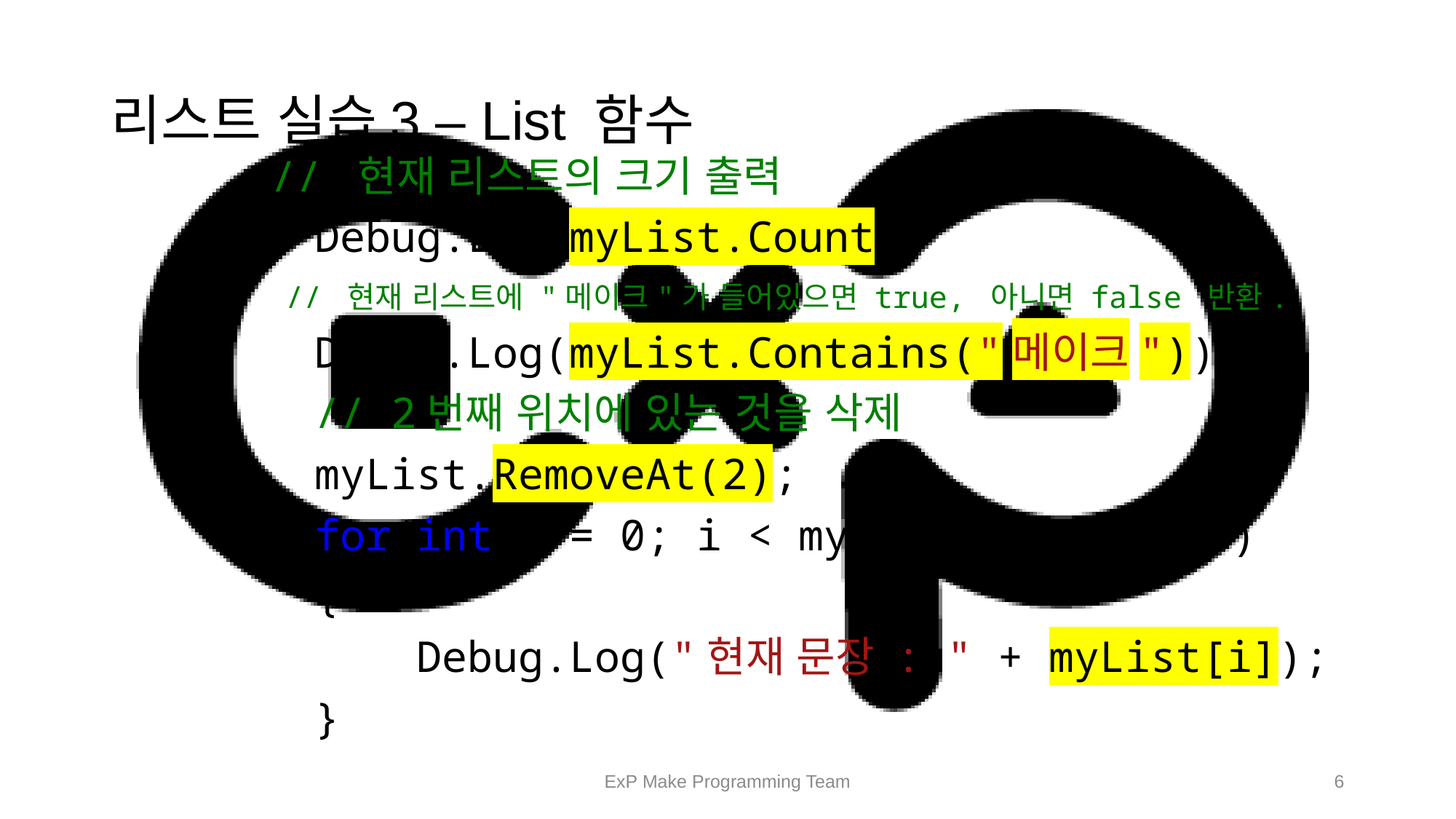

# 리스트 실습3 – List 함수
	  // 현재 리스트의 크기 출력
        Debug.Log(myList.Count);
        // 현재 리스트에 "메이크"가 들어있으면 true, 아니면 false 반환.
        Debug.Log(myList.Contains("메이크"));
        // 2번째 위치에 있는 것을 삭제
        myList.RemoveAt(2);
        for(int i = 0; i < myList.Count; i++)
        {
            Debug.Log("현재 문장 : " + myList[i]);
        }
ExP Make Programming Team
6